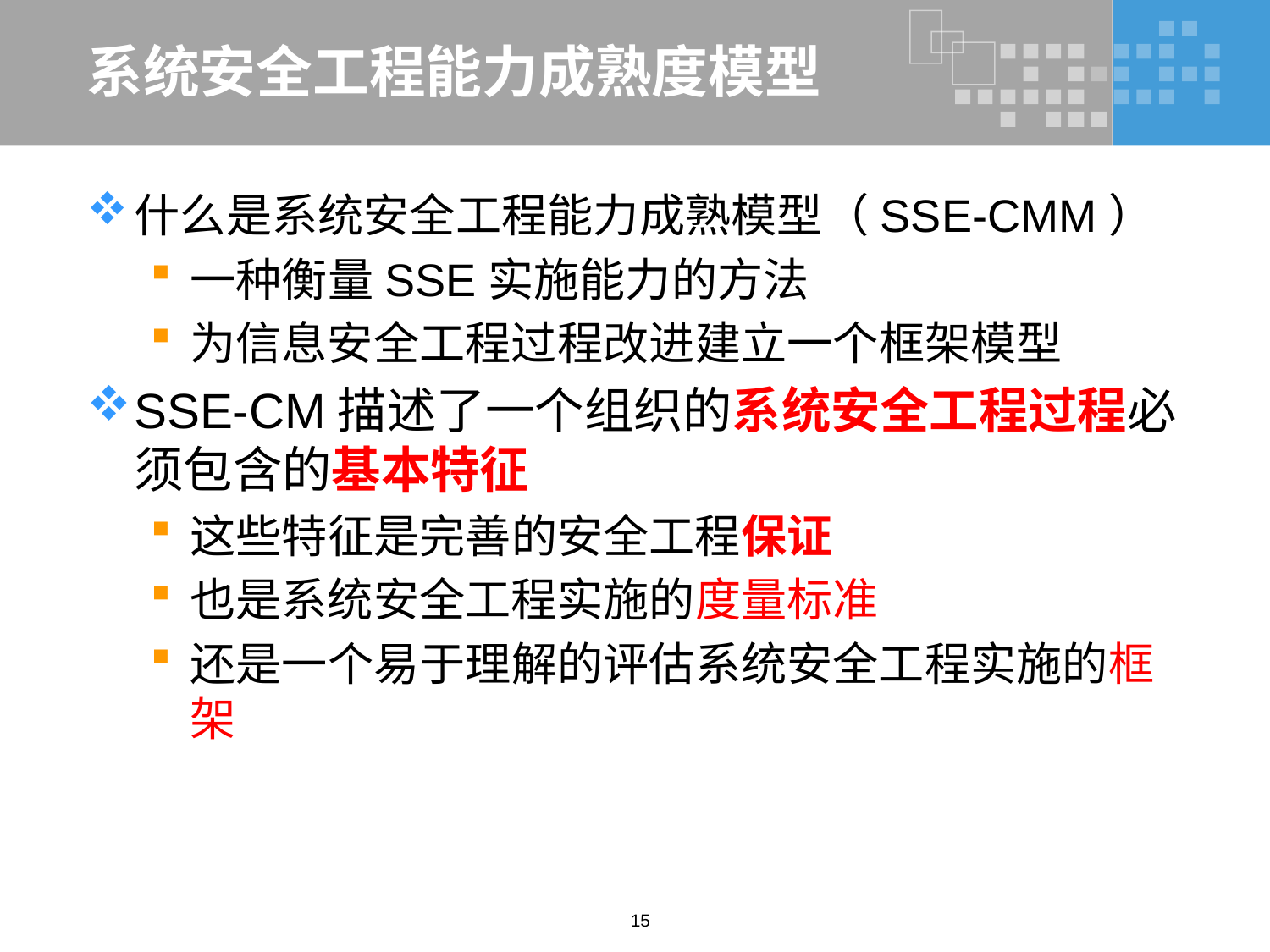

# 系统安全工程能力成熟度模型
什么是系统安全工程能力成熟模型（SSE-CMM）
一种衡量SSE实施能力的方法
为信息安全工程过程改进建立一个框架模型
SSE-CM描述了一个组织的系统安全工程过程必须包含的基本特征
这些特征是完善的安全工程保证
也是系统安全工程实施的度量标准
还是一个易于理解的评估系统安全工程实施的框架
15